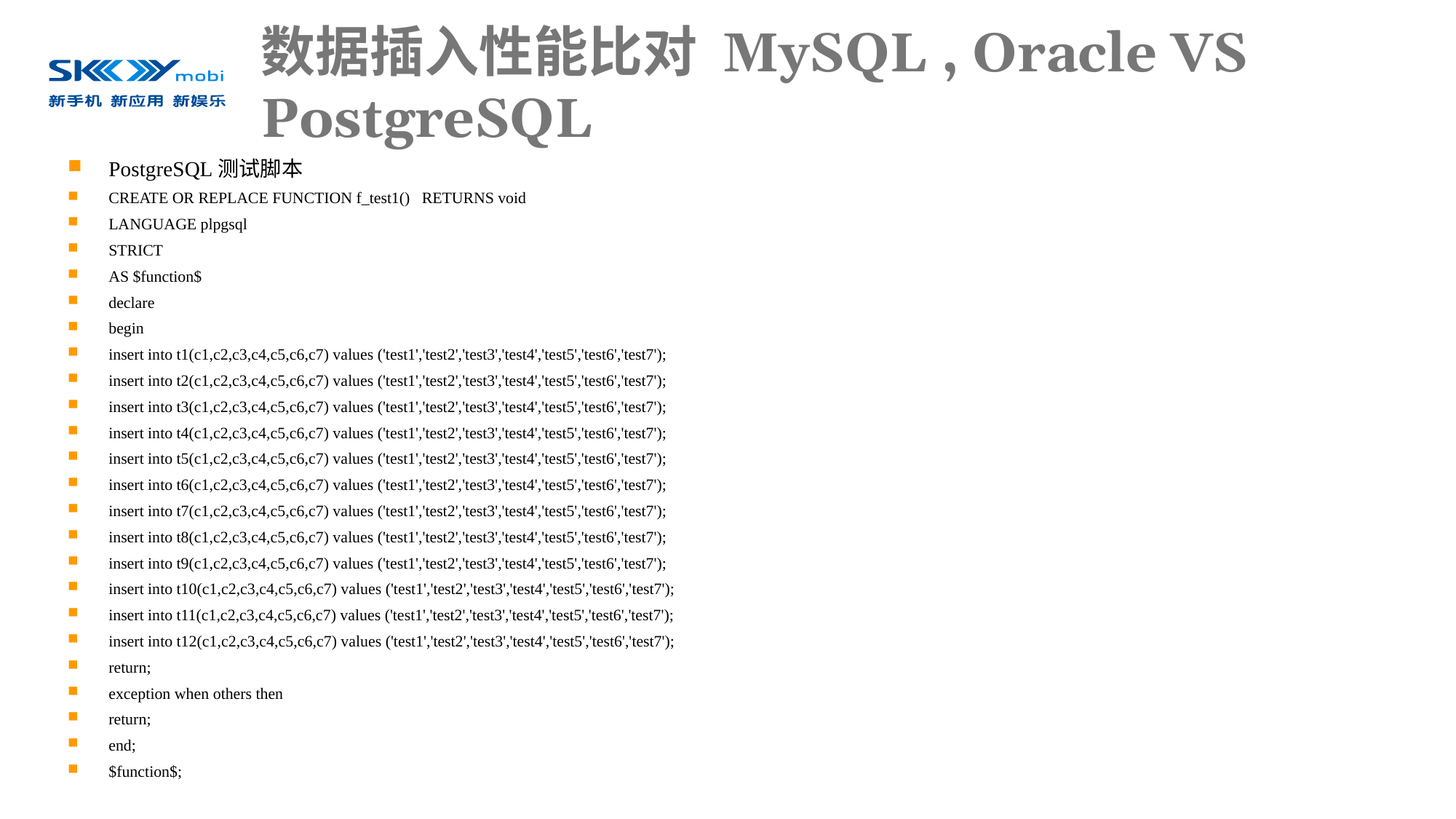

# 数据插入性能比对 MySQL , Oracle VS PostgreSQL
PostgreSQL测试脚本
CREATE OR REPLACE FUNCTION f_test1()   RETURNS void
LANGUAGE plpgsql
STRICT
AS $function$
declare
begin
insert into t1(c1,c2,c3,c4,c5,c6,c7) values ('test1','test2','test3','test4','test5','test6','test7');
insert into t2(c1,c2,c3,c4,c5,c6,c7) values ('test1','test2','test3','test4','test5','test6','test7');
insert into t3(c1,c2,c3,c4,c5,c6,c7) values ('test1','test2','test3','test4','test5','test6','test7');
insert into t4(c1,c2,c3,c4,c5,c6,c7) values ('test1','test2','test3','test4','test5','test6','test7');
insert into t5(c1,c2,c3,c4,c5,c6,c7) values ('test1','test2','test3','test4','test5','test6','test7');
insert into t6(c1,c2,c3,c4,c5,c6,c7) values ('test1','test2','test3','test4','test5','test6','test7');
insert into t7(c1,c2,c3,c4,c5,c6,c7) values ('test1','test2','test3','test4','test5','test6','test7');
insert into t8(c1,c2,c3,c4,c5,c6,c7) values ('test1','test2','test3','test4','test5','test6','test7');
insert into t9(c1,c2,c3,c4,c5,c6,c7) values ('test1','test2','test3','test4','test5','test6','test7');
insert into t10(c1,c2,c3,c4,c5,c6,c7) values ('test1','test2','test3','test4','test5','test6','test7');
insert into t11(c1,c2,c3,c4,c5,c6,c7) values ('test1','test2','test3','test4','test5','test6','test7');
insert into t12(c1,c2,c3,c4,c5,c6,c7) values ('test1','test2','test3','test4','test5','test6','test7');
return;
exception when others then
return;
end;
$function$;